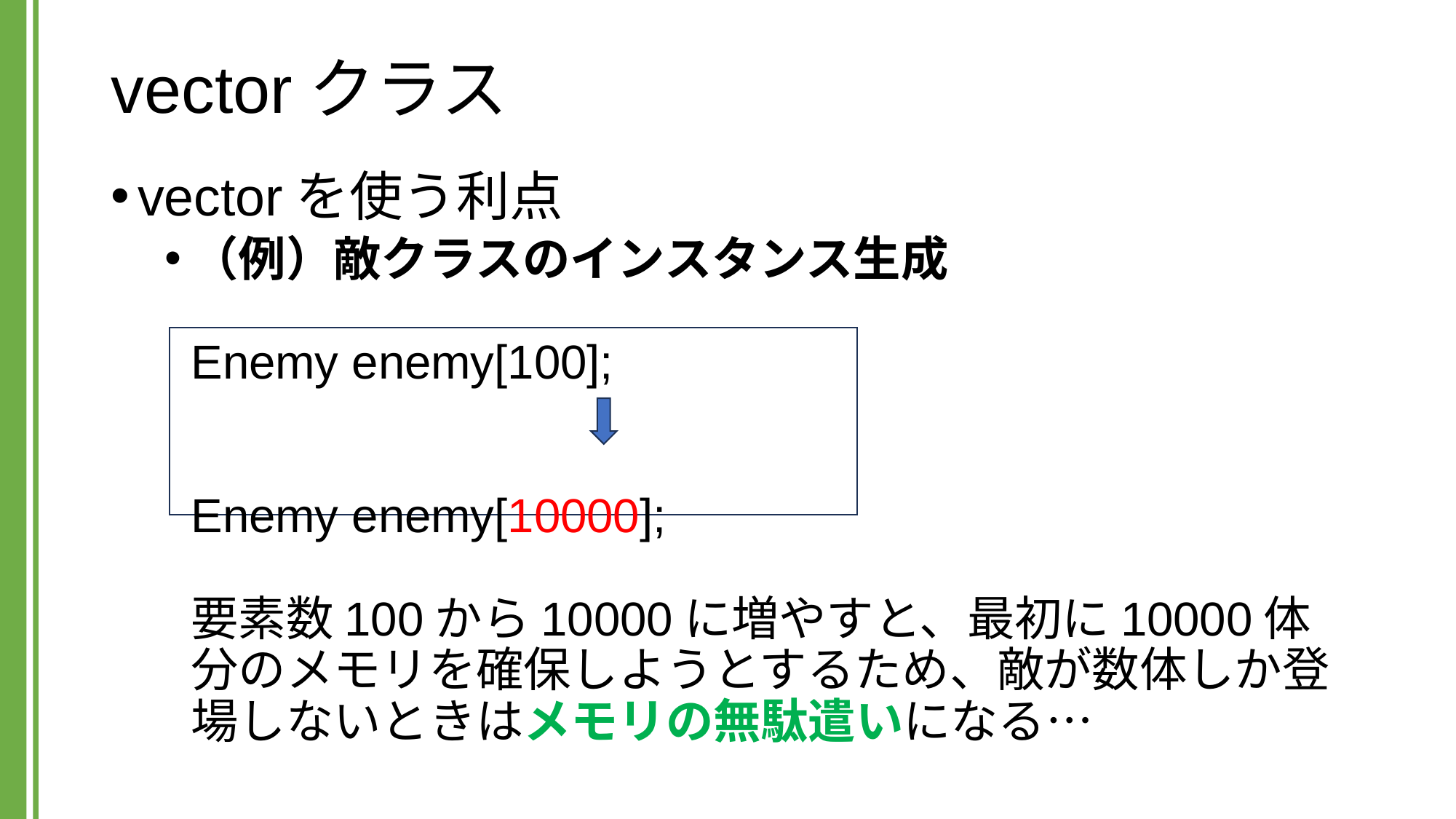

# vectorクラス
vectorを使う利点
（例）敵クラスのインスタンス生成
Enemy enemy[100];
　　　　　　　　　　　　　　　　　　　　　　　　　
Enemy enemy[10000];
要素数100から10000に増やすと、最初に10000体分のメモリを確保しようとするため、敵が数体しか登場しないときはメモリの無駄遣いになる…